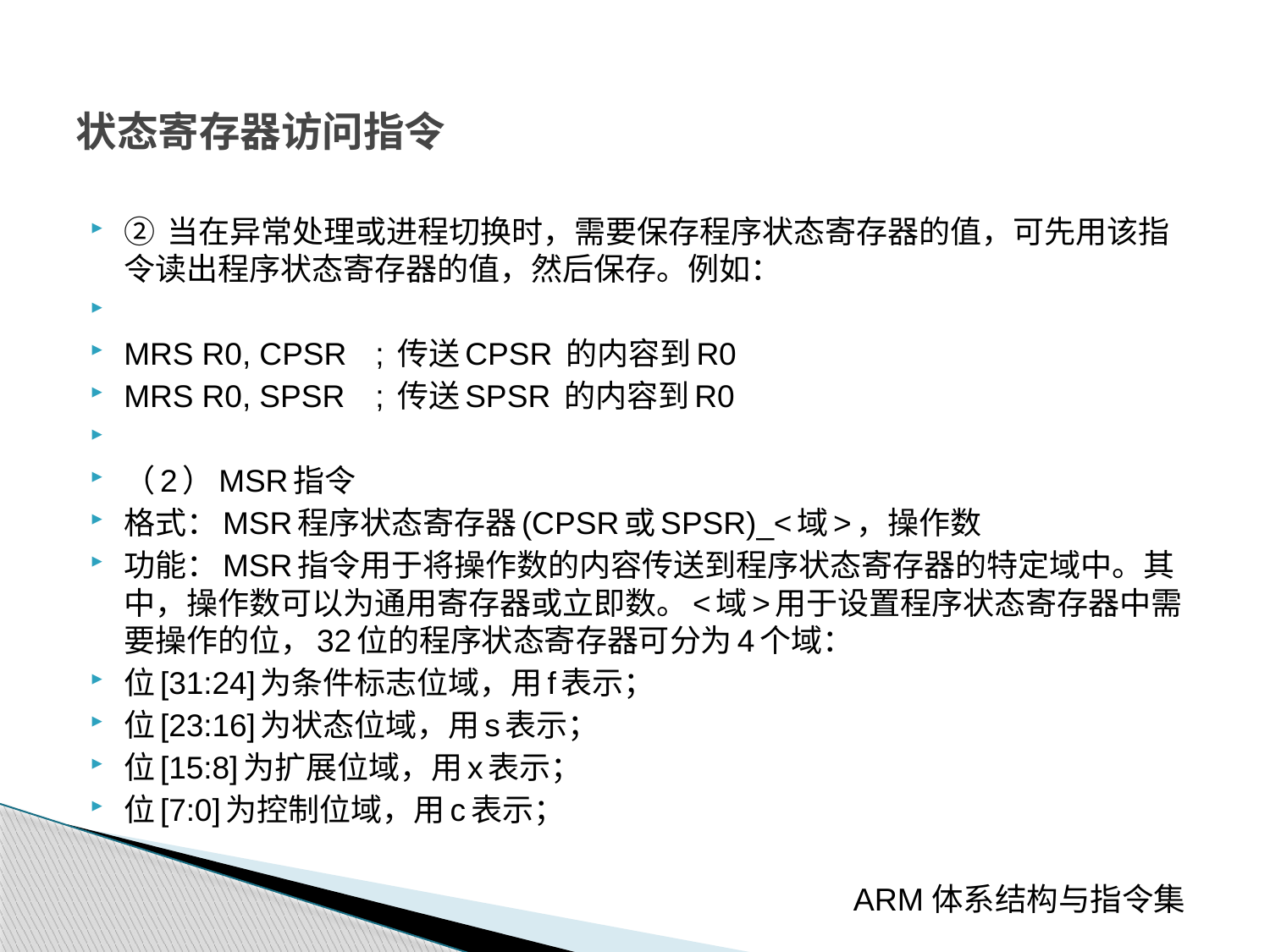

# 状态寄存器访问指令
② 当在异常处理或进程切换时，需要保存程序状态寄存器的值，可先用该指令读出程序状态寄存器的值，然后保存。例如：

MRS R0, CPSR	; 传送CPSR 的内容到R0
MRS R0, SPSR	; 传送SPSR 的内容到R0

（2）MSR指令
格式：MSR程序状态寄存器(CPSR或SPSR)_<域>，操作数
功能：MSR指令用于将操作数的内容传送到程序状态寄存器的特定域中。其中，操作数可以为通用寄存器或立即数。<域>用于设置程序状态寄存器中需要操作的位，32位的程序状态寄存器可分为4个域：
位[31:24]为条件标志位域，用f表示；
位[23:16]为状态位域，用s表示；
位[15:8]为扩展位域，用x表示；
位[7:0]为控制位域，用c表示；

            ARM体系结构与指令集